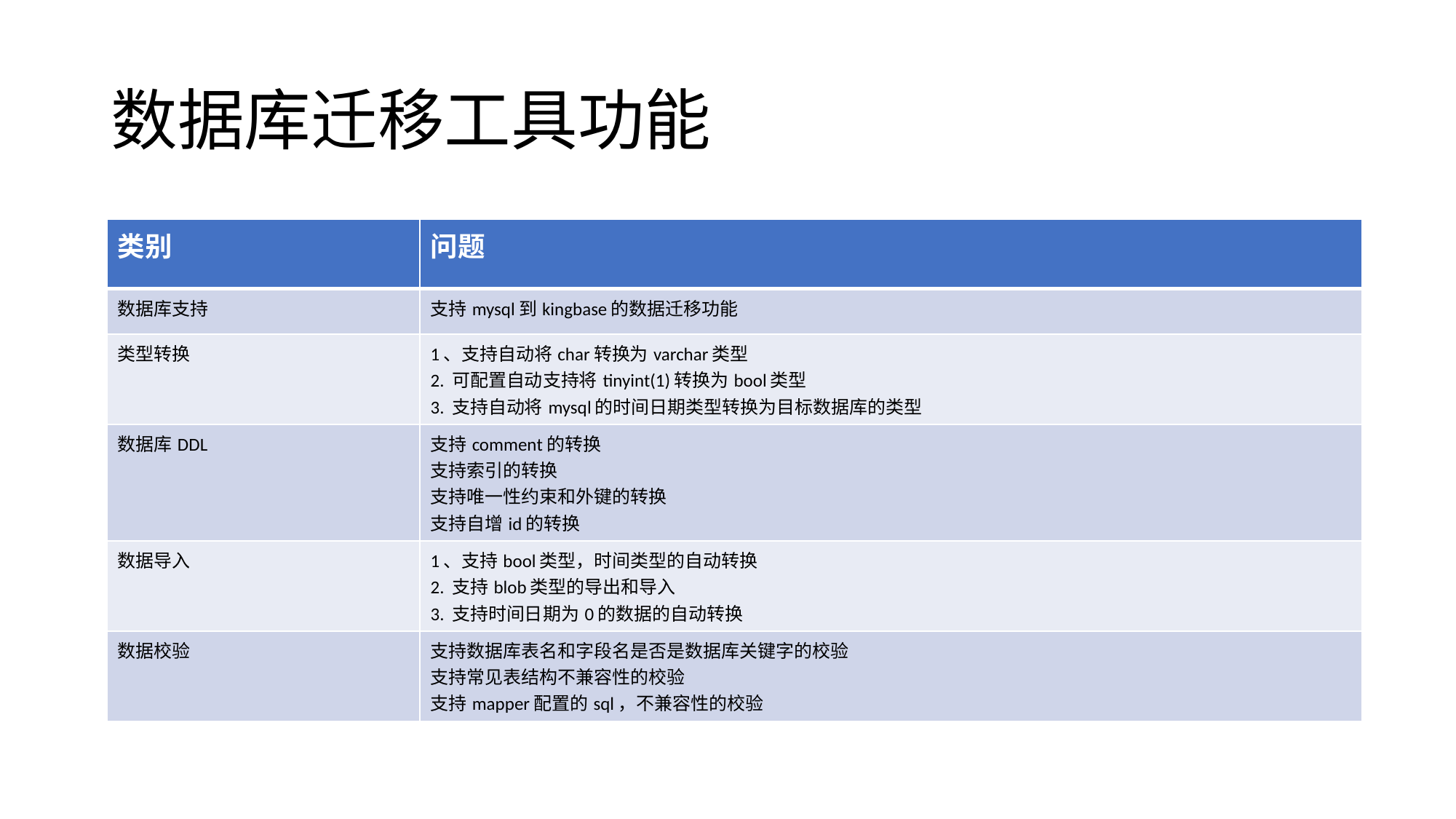

# 数据库迁移工具功能
| 类别 | 问题 |
| --- | --- |
| 数据库支持 | 支持mysql到kingbase的数据迁移功能 |
| 类型转换 | 1、支持自动将char转换为varchar类型 2. 可配置自动支持将tinyint(1)转换为bool类型 3. 支持自动将mysql的时间日期类型转换为目标数据库的类型 |
| 数据库DDL | 支持comment的转换 支持索引的转换 支持唯一性约束和外键的转换 支持自增id的转换 |
| 数据导入 | 1、支持bool类型，时间类型的自动转换 2. 支持blob类型的导出和导入 3. 支持时间日期为0的数据的自动转换 |
| 数据校验 | 支持数据库表名和字段名是否是数据库关键字的校验 支持常见表结构不兼容性的校验 支持mapper配置的sql，不兼容性的校验 |